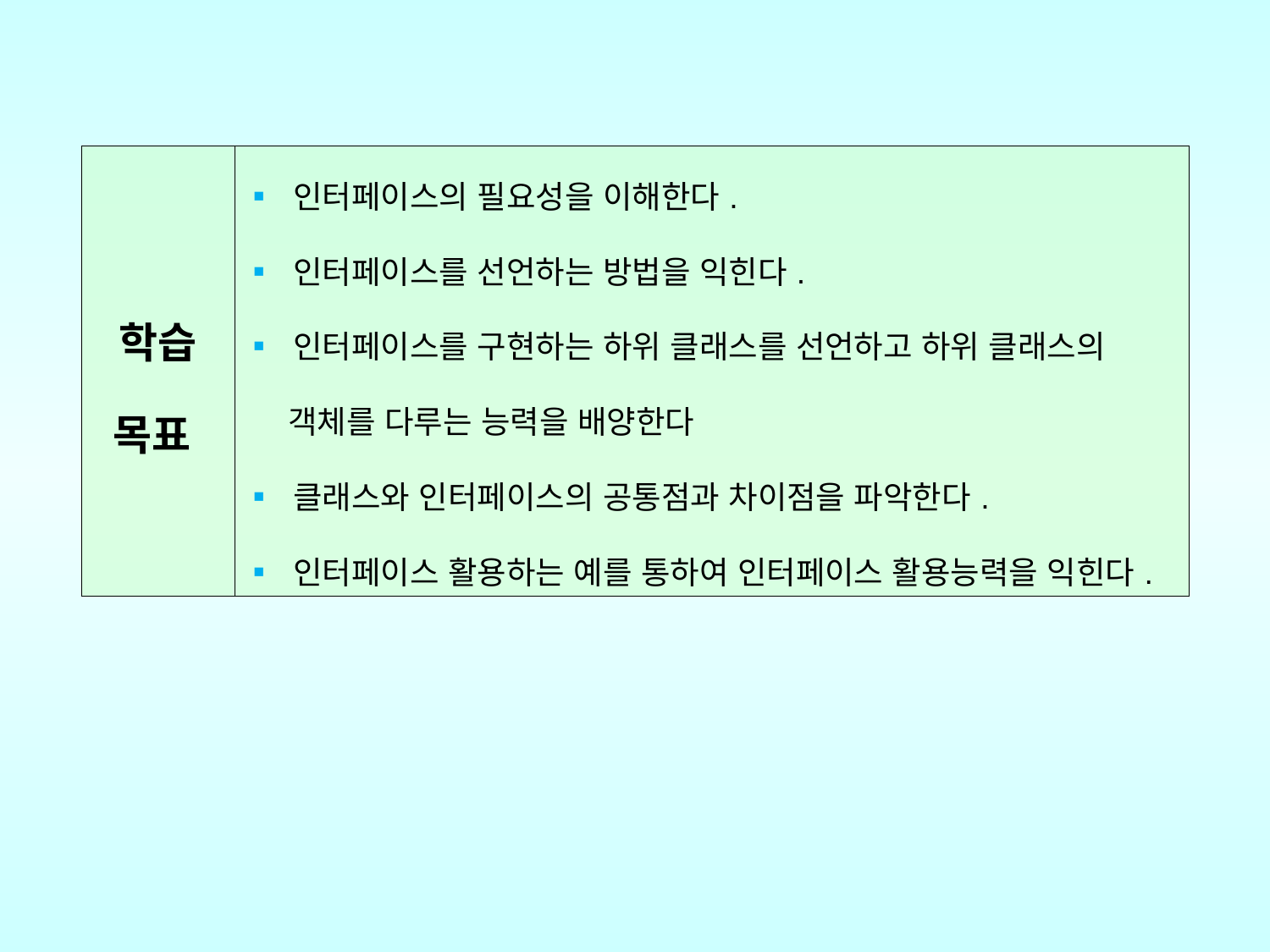

| 학습 목표 | ▪ 인터페이스의 필요성을 이해한다. ▪ 인터페이스를 선언하는 방법을 익힌다. ▪ 인터페이스를 구현하는 하위 클래스를 선언하고 하위 클래스의 객체를 다루는 능력을 배양한다 ▪ 클래스와 인터페이스의 공통점과 차이점을 파악한다. ▪ 인터페이스 활용하는 예를 통하여 인터페이스 활용능력을 익힌다. |
| --- | --- |